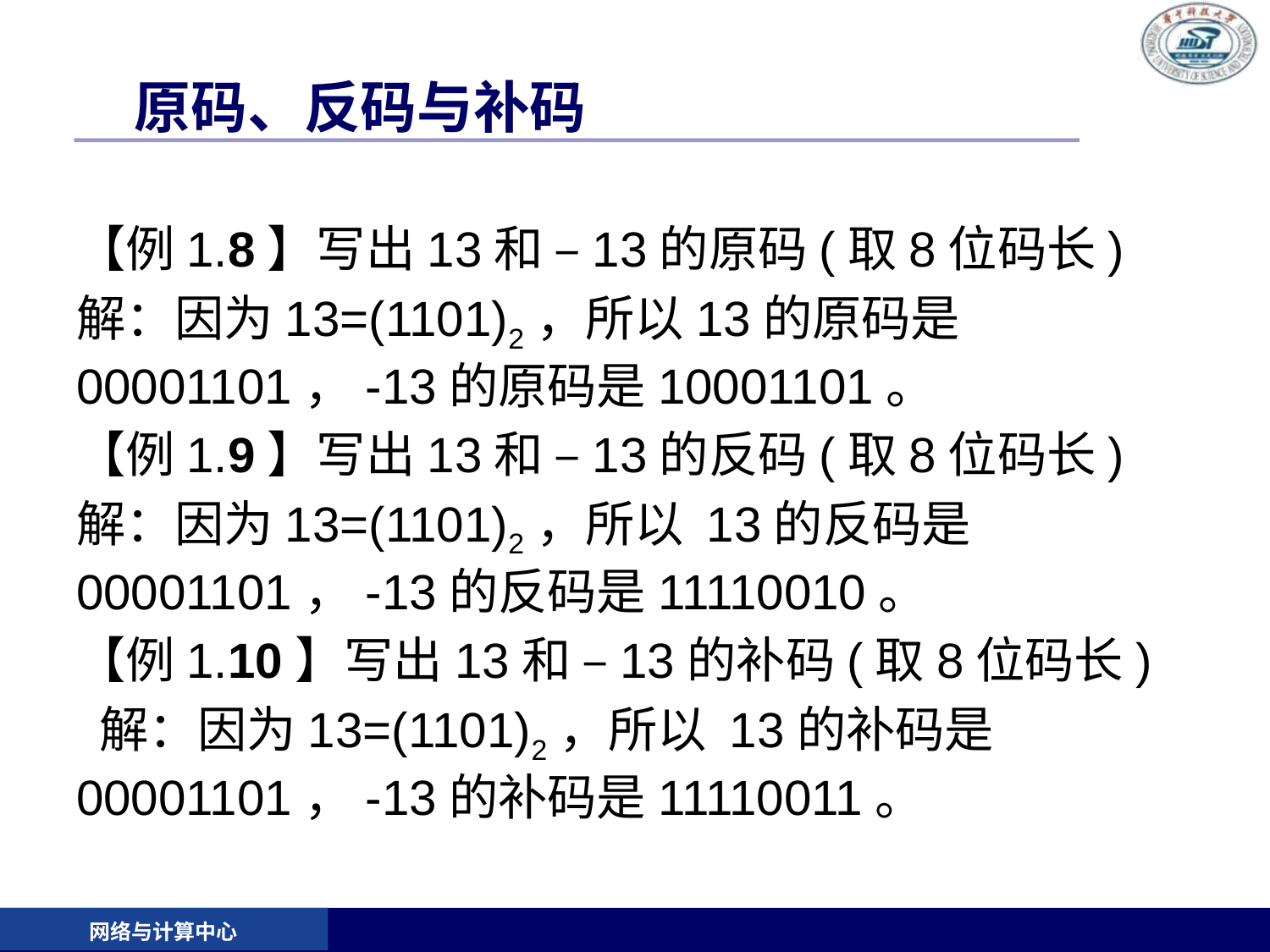

# 原码、反码与补码
【例1.8】写出13和 –13的原码(取8位码长)
解：因为13=(1101)2，所以13的原码是00001101，-13的原码是10001101。
【例1.9】写出13和 –13的反码(取8位码长)
解：因为13=(1101)2，所以 13的反码是00001101，-13的反码是11110010。
【例1.10】写出13和 –13的补码(取8位码长)
 解：因为13=(1101)2，所以 13的补码是00001101，-13的补码是11110011。
网络与计算中心